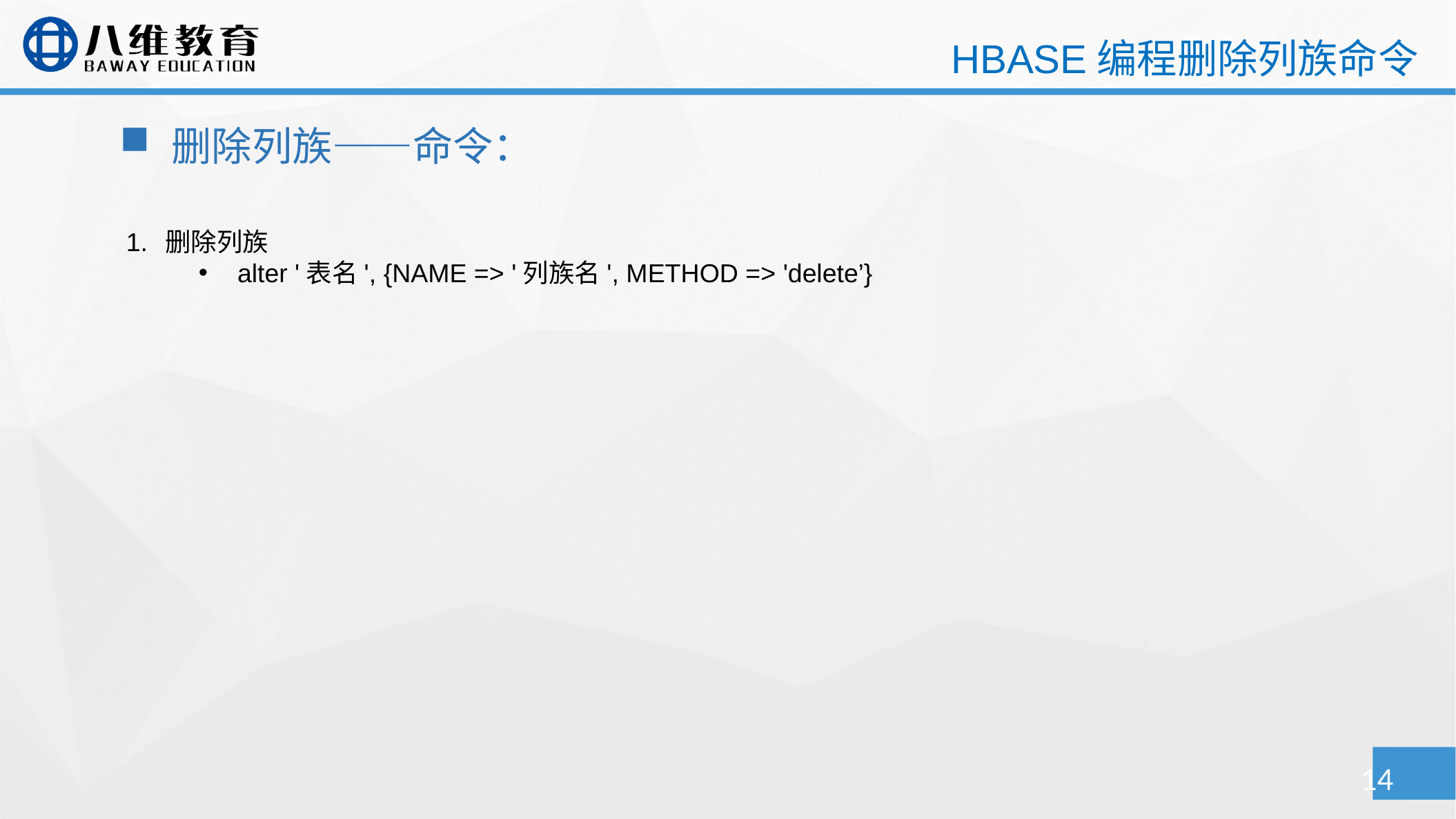

HBASE编程删除列族命令
删除列族——命令：
删除列族
alter '表名', {NAME => '列族名', METHOD => 'delete’}